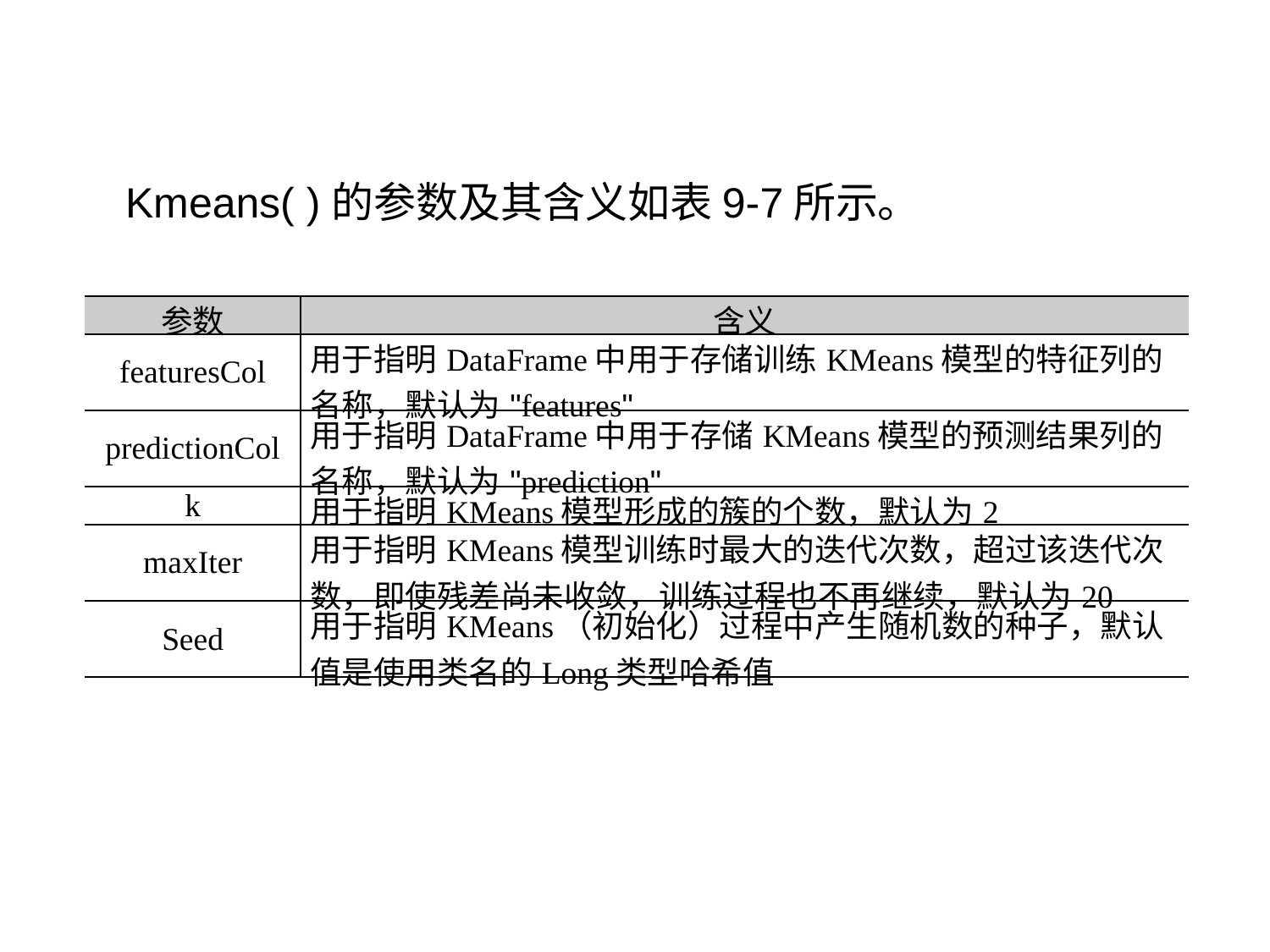

Kmeans( )的参数及其含义如表9-7所示。
| 参数 | 含义 |
| --- | --- |
| featuresCol | 用于指明DataFrame中用于存储训练KMeans模型的特征列的名称，默认为"features" |
| predictionCol | 用于指明DataFrame中用于存储KMeans模型的预测结果列的名称，默认为"prediction" |
| k | 用于指明KMeans模型形成的簇的个数，默认为2 |
| maxIter | 用于指明KMeans模型训练时最大的迭代次数，超过该迭代次数，即使残差尚未收敛，训练过程也不再继续，默认为20 |
| Seed | 用于指明KMeans（初始化）过程中产生随机数的种子，默认值是使用类名的Long类型哈希值 |